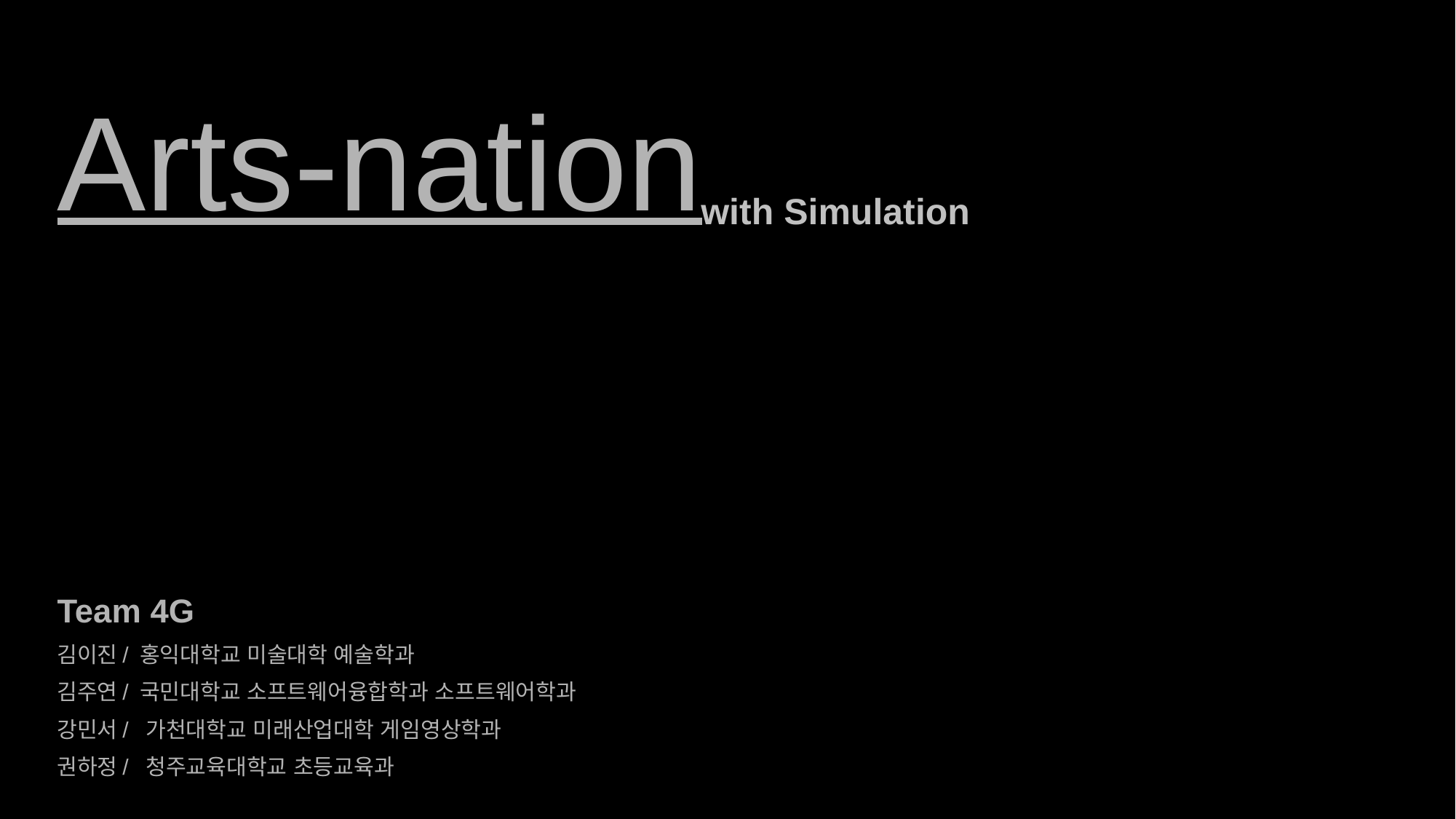

# Arts-nation
with Simulation

Team 4G
김이진/ 홍익대학교 미술대학 예술학과
김주연/ 국민대학교 소프트웨어융합학과 소프트웨어학과
강민서/  가천대학교 미래산업대학 게임영상학과
권하정/  청주교육대학교 초등교육과